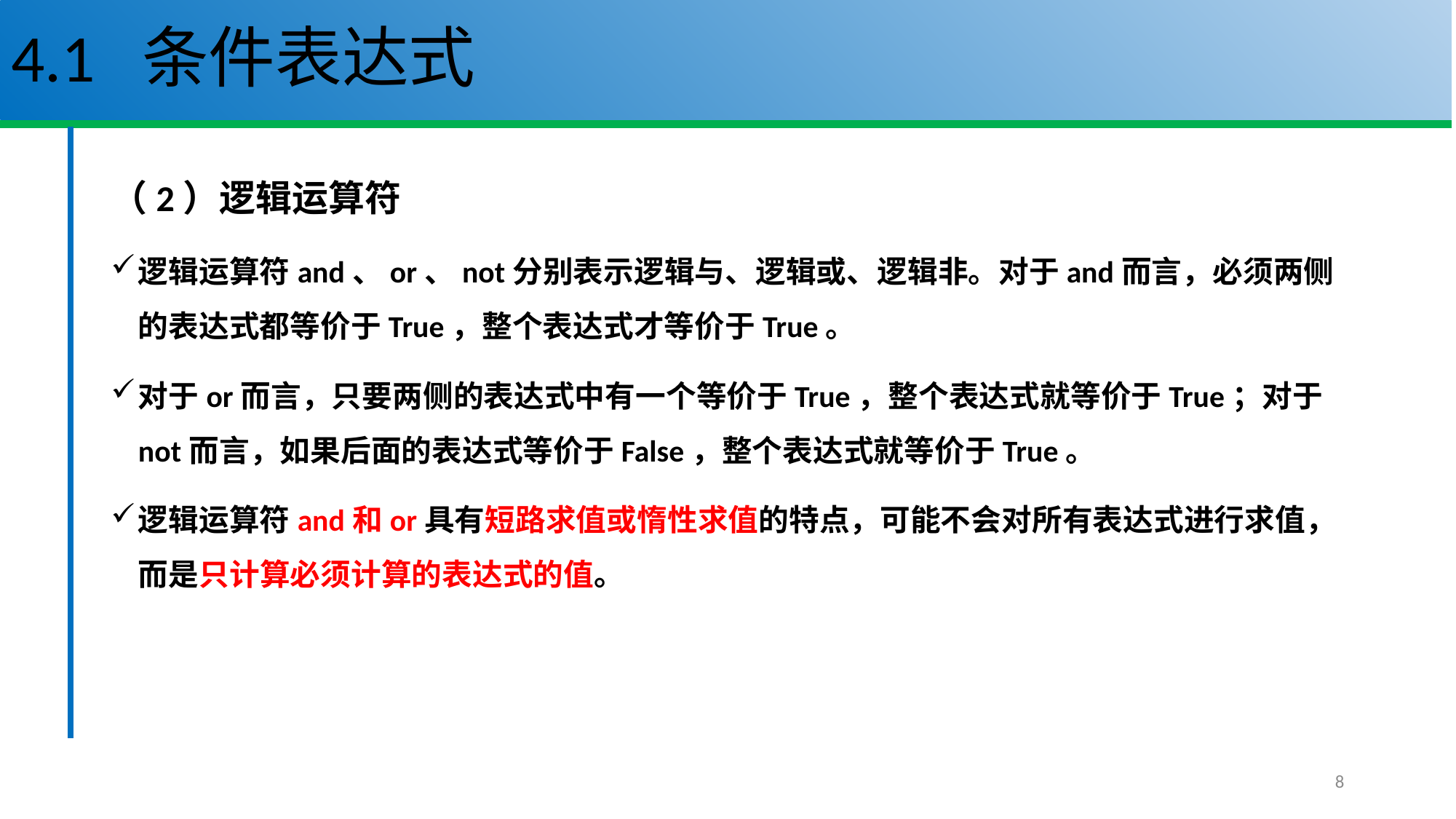

# 4.1  条件表达式
（2）逻辑运算符
逻辑运算符and、or、not分别表示逻辑与、逻辑或、逻辑非。对于and而言，必须两侧的表达式都等价于True，整个表达式才等价于True。
对于or而言，只要两侧的表达式中有一个等价于True，整个表达式就等价于True；对于not而言，如果后面的表达式等价于False，整个表达式就等价于True。
逻辑运算符and和or具有短路求值或惰性求值的特点，可能不会对所有表达式进行求值，而是只计算必须计算的表达式的值。
8